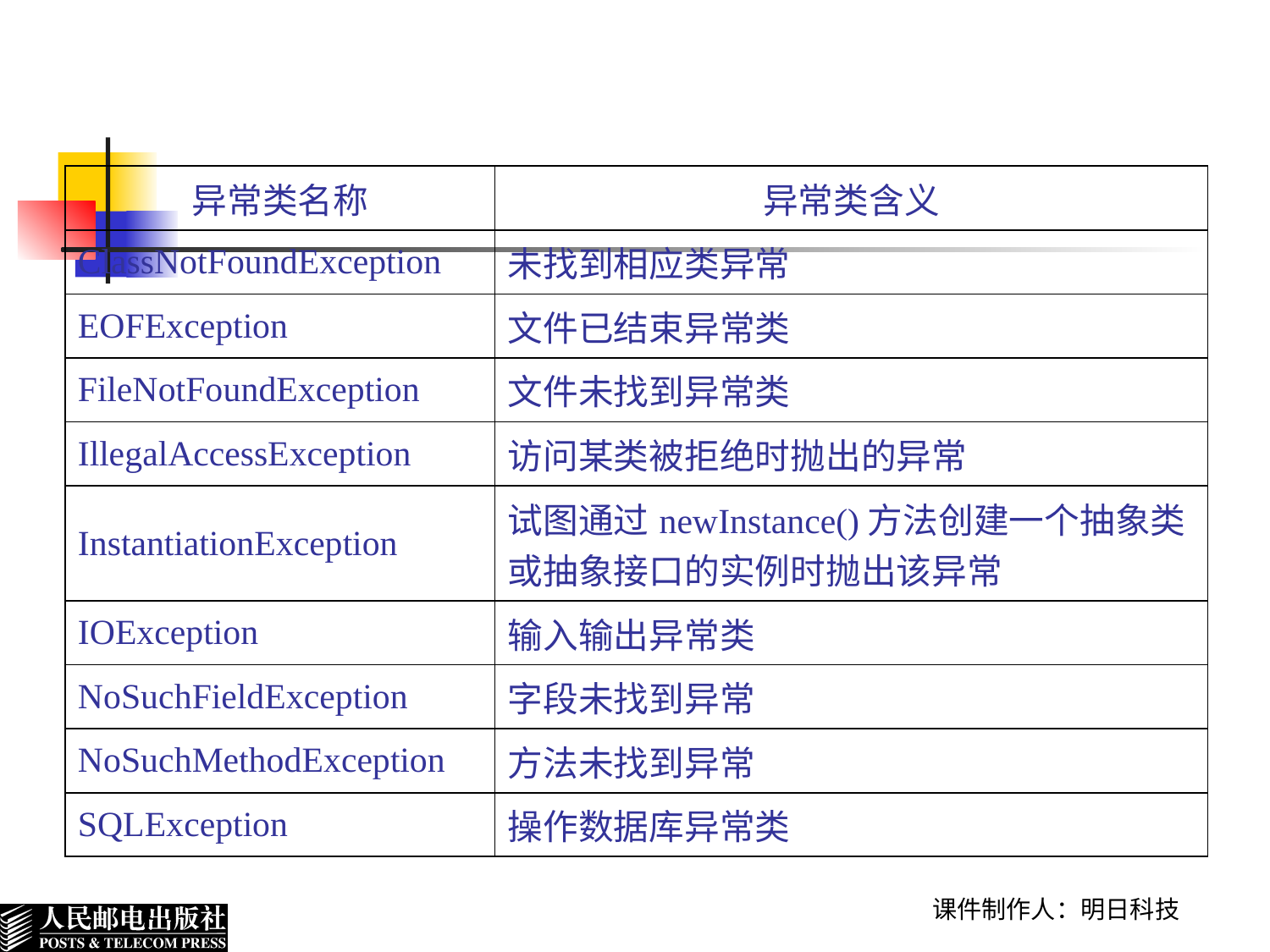

| 异常类名称 | 异常类含义 |
| --- | --- |
| ClassNotFoundException | 未找到相应类异常 |
| EOFException | 文件已结束异常类 |
| FileNotFoundException | 文件未找到异常类 |
| IllegalAccessException | 访问某类被拒绝时抛出的异常 |
| InstantiationException | 试图通过newInstance()方法创建一个抽象类或抽象接口的实例时抛出该异常 |
| IOException | 输入输出异常类 |
| NoSuchFieldException | 字段未找到异常 |
| NoSuchMethodException | 方法未找到异常 |
| SQLException | 操作数据库异常类 |

课件制作人：明日科技